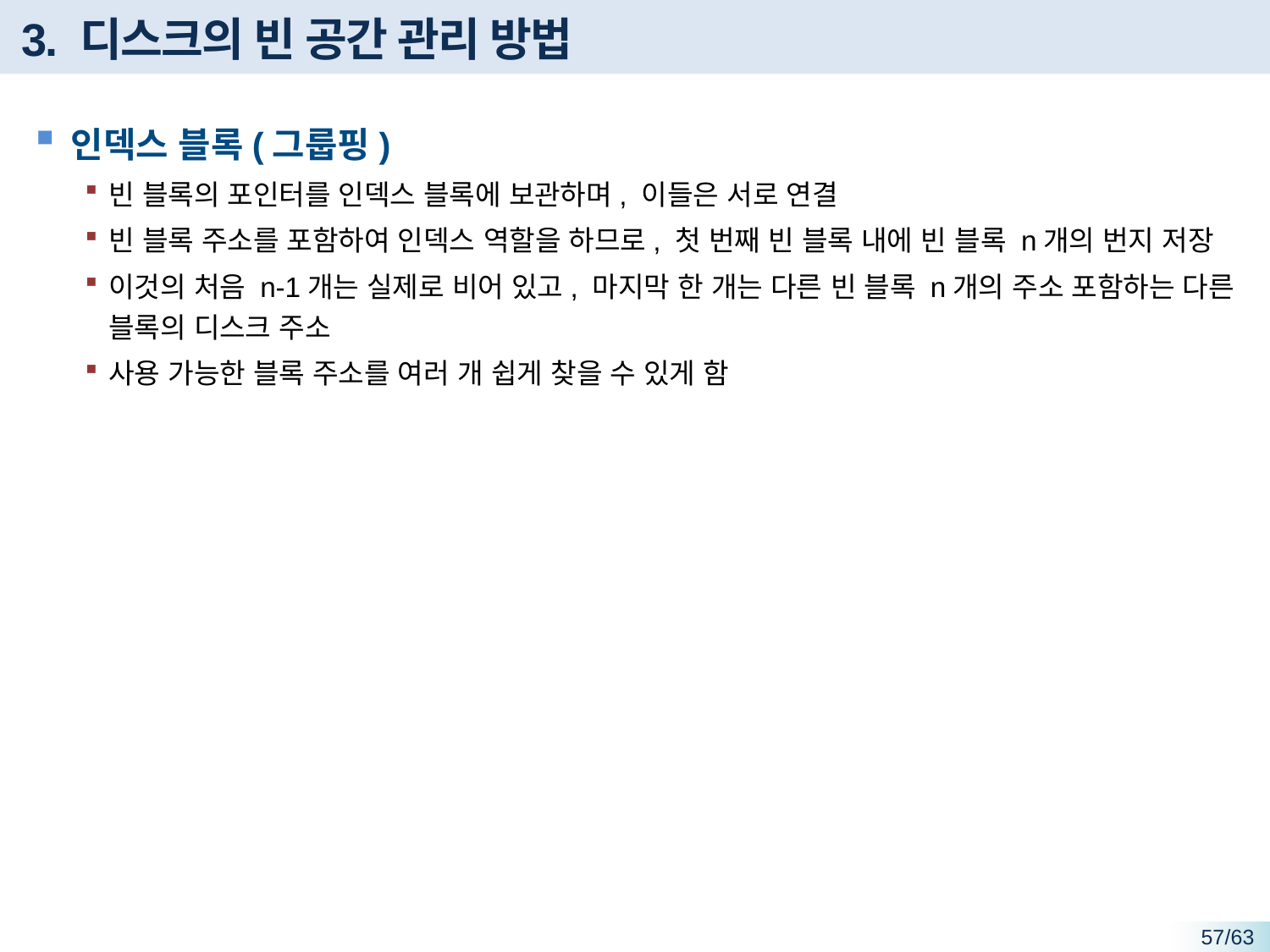

# 3. 디스크의 빈 공간 관리 방법
인덱스 블록(그룹핑)
빈 블록의 포인터를 인덱스 블록에 보관하며, 이들은 서로 연결
빈 블록 주소를 포함하여 인덱스 역할을 하므로, 첫 번째 빈 블록 내에 빈 블록 n개의 번지 저장
이것의 처음 n-1개는 실제로 비어 있고, 마지막 한 개는 다른 빈 블록 n개의 주소 포함하는 다른 블록의 디스크 주소
사용 가능한 블록 주소를 여러 개 쉽게 찾을 수 있게 함